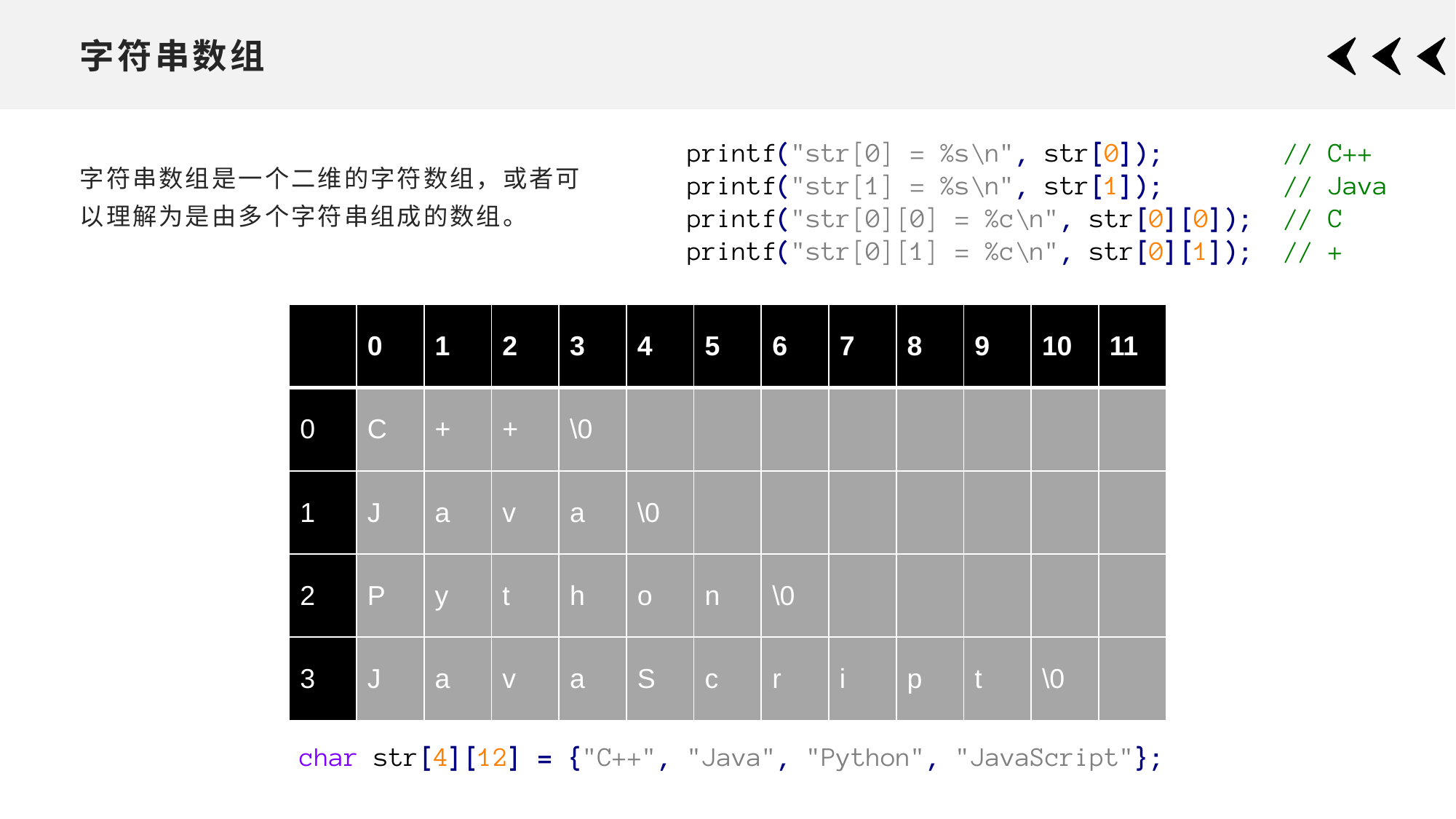

# 字符串数组
printf("str[0] = %s\n", str[0]);        // C++
printf("str[1] = %s\n", str[1]);        // Java
printf("str[0][0] = %c\n", str[0][0]);  // C
printf("str[0][1] = %c\n", str[0][1]);  // +
字符串数组是一个二维的字符数组，或者可以理解为是由多个字符串组成的数组。
|  | 0 | 1 | 2 | 3 | 4 | 5 | 6 | 7 | 8 | 9 | 10 | 11 |
| --- | --- | --- | --- | --- | --- | --- | --- | --- | --- | --- | --- | --- |
| 0 | C | + | + | \0 |  |  |  |  |  |  |  |  |
| 1 | J | a | v | a | \0 |  |  |  |  |  |  |  |
| 2 | P | y | t | h | o | n | \0 |  |  |  |  |  |
| 3 | J | a | v | a | S | c | r | i | p | t | \0 |  |
char str[4][12] = {"C++", "Java", "Python", "JavaScript"};